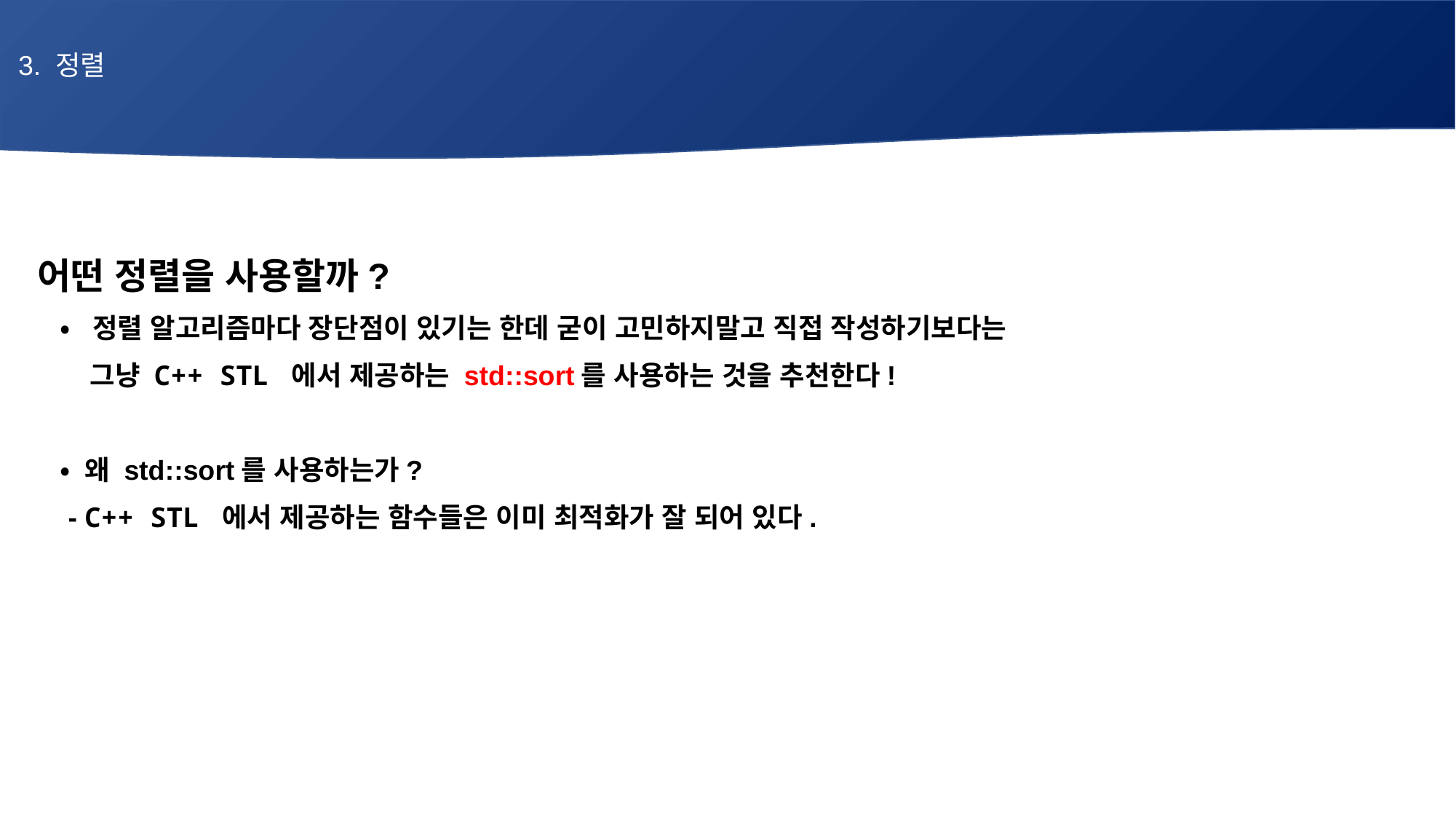

3. 정렬
# 매주 1 과제 LV2
어떤 정렬을 사용할까?
   •  정렬 알고리즘마다 장단점이 있기는 한데 굳이 고민하지말고 직접 작성하기보다는
      그냥 C++ STL 에서 제공하는 std::sort를 사용하는 것을 추천한다!

   • 왜 std::sort를 사용하는가?
    - C++ STL 에서 제공하는 함수들은 이미 최적화가 잘 되어 있다.